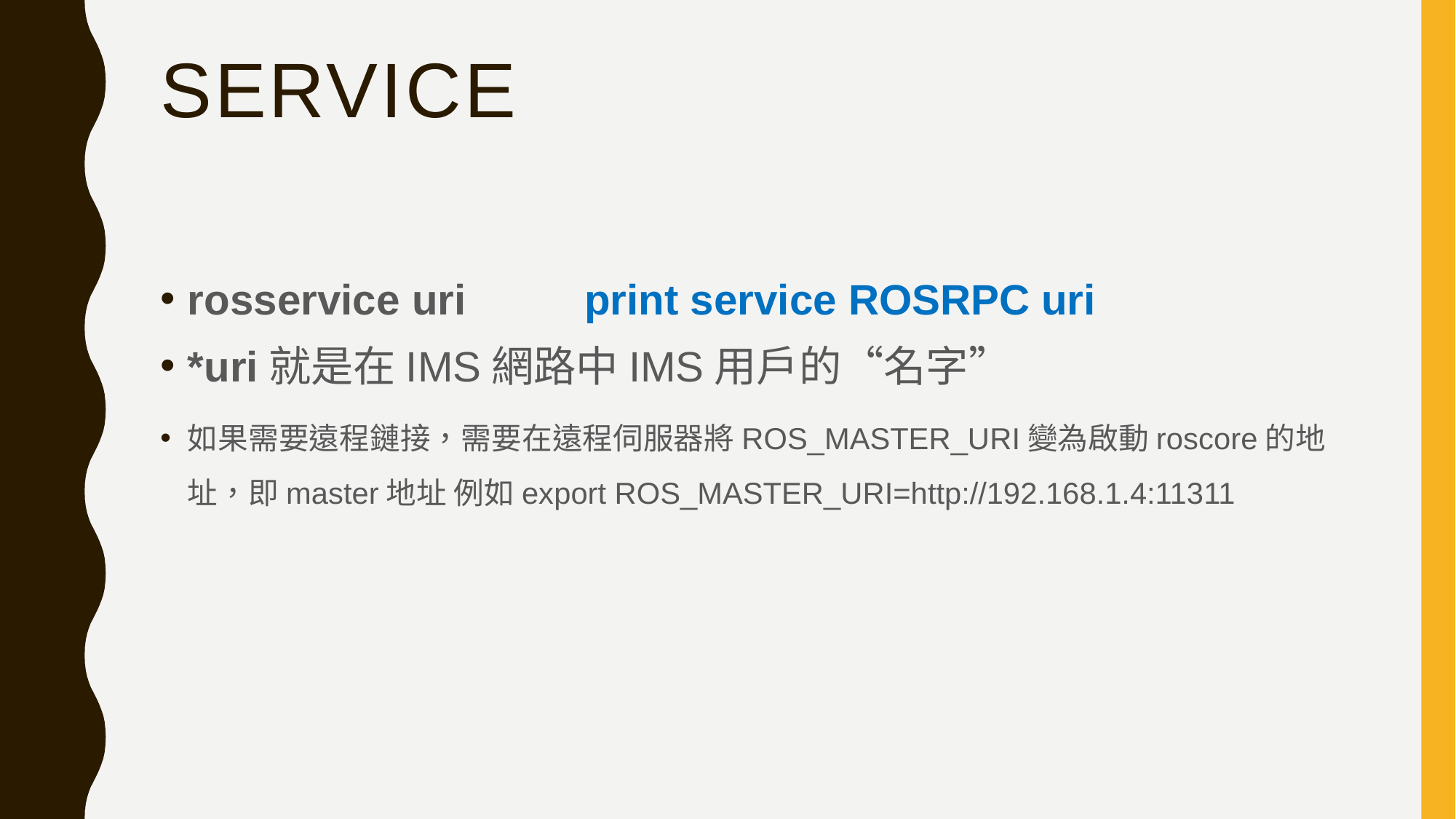

# Service
rosservice uri          print service ROSRPC uri
*uri就是在IMS網路中IMS用戶的“名字”
如果需要遠程鏈接，需要在遠程伺服器將ROS_MASTER_URI變為啟動roscore的地址，即master地址 例如export ROS_MASTER_URI=http://192.168.1.4:11311